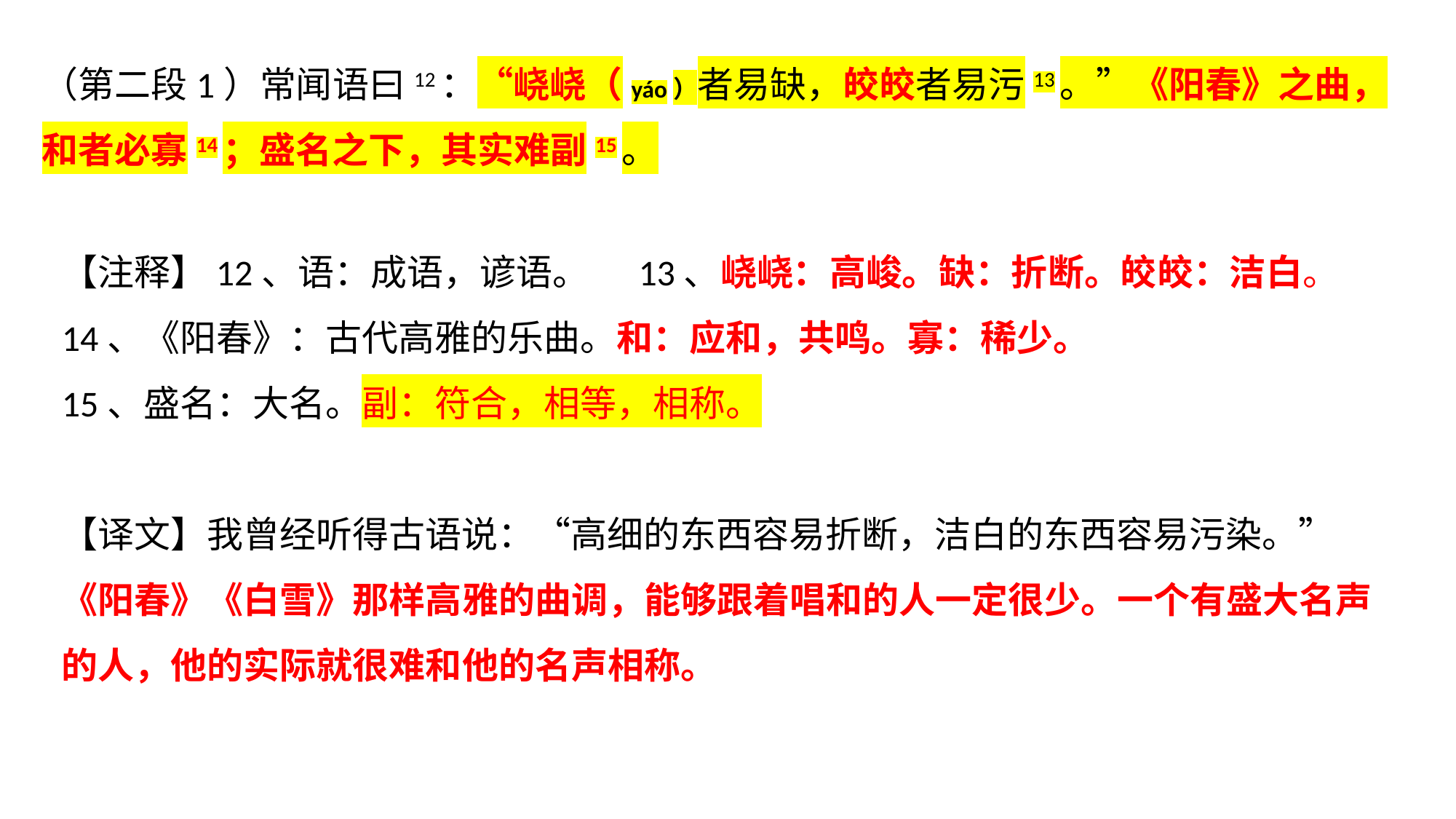

（第二段1）常闻语曰12：“峣峣（yáo）者易缺，皎皎者易污13。”《阳春》之曲，和者必寡14；盛名之下，其实难副15。
【注释】12、语：成语，谚语。     13、峣峣：高峻。缺：折断。皎皎：洁白。
14、《阳春》：古代高雅的乐曲。和：应和，共鸣。寡：稀少。
15、盛名：大名。副：符合，相等，相称。

【译文】我曾经听得古语说：“高细的东西容易折断，洁白的东西容易污染。”《阳春》《白雪》那样高雅的曲调，能够跟着唱和的人一定很少。一个有盛大名声的人，他的实际就很难和他的名声相称。